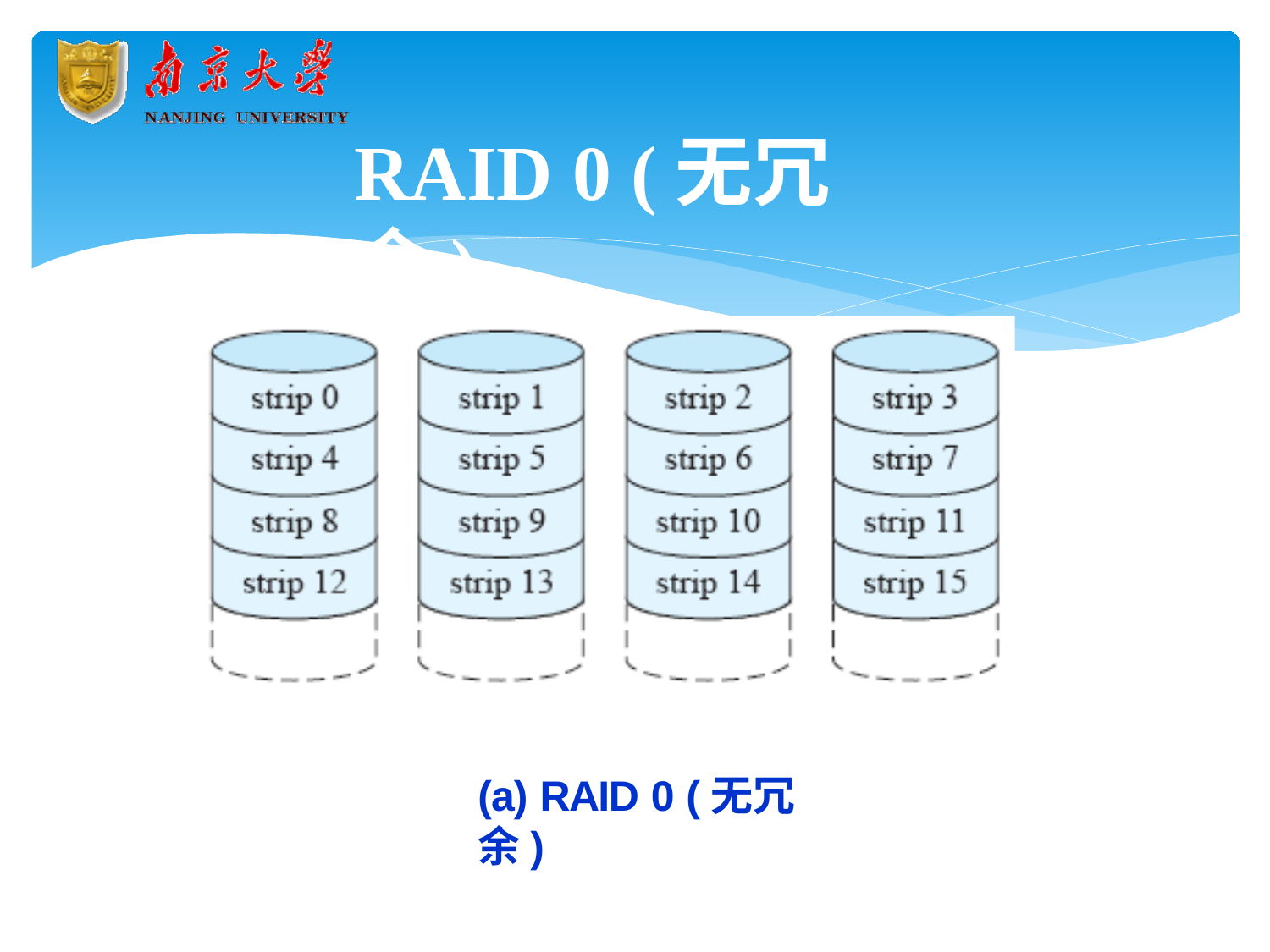

# RAID 0 (无冗余)

(a) RAID 0 (无冗余)